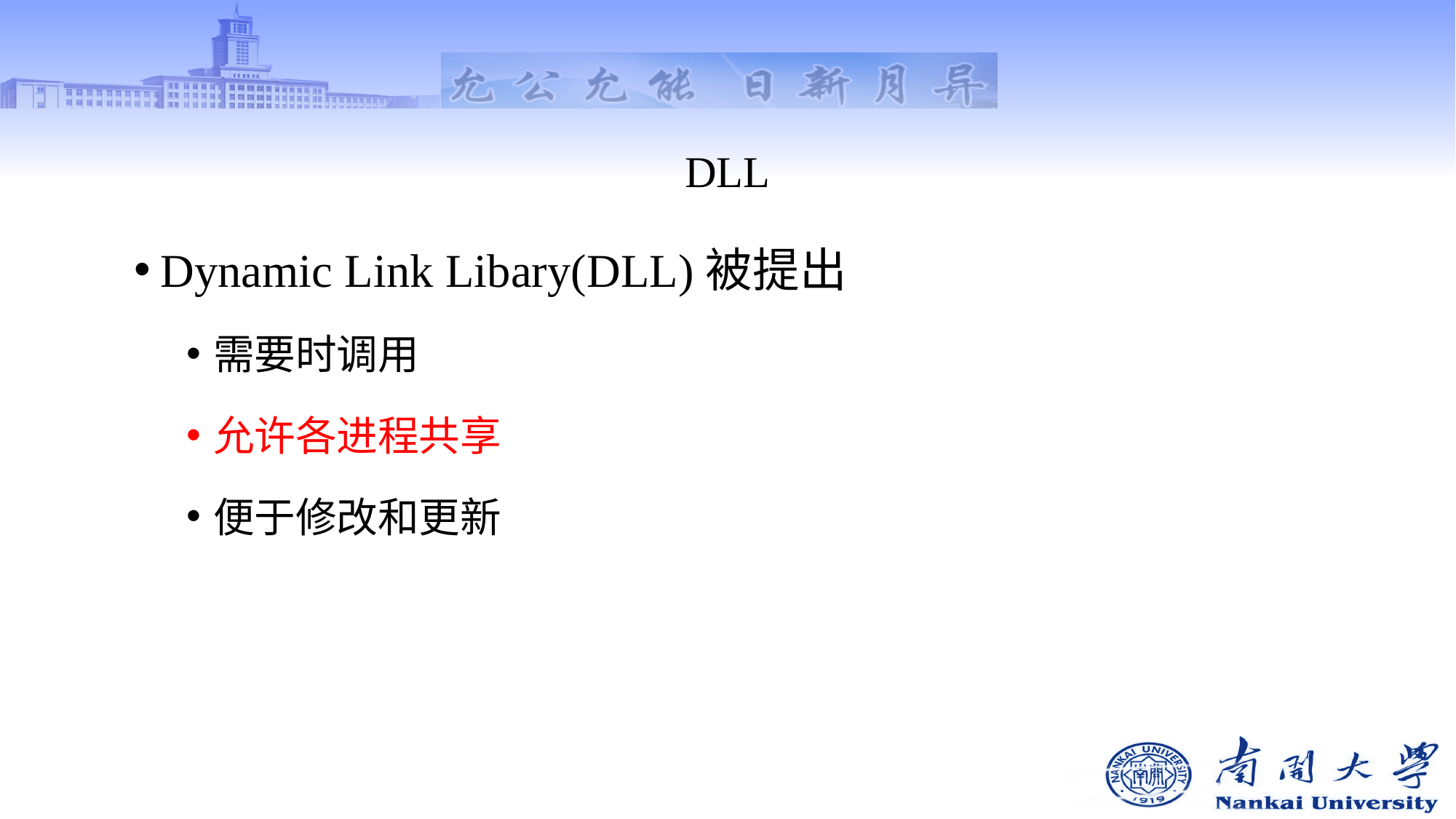

# DLL
Dynamic Link Libary(DLL)被提出
需要时调用
允许各进程共享
便于修改和更新